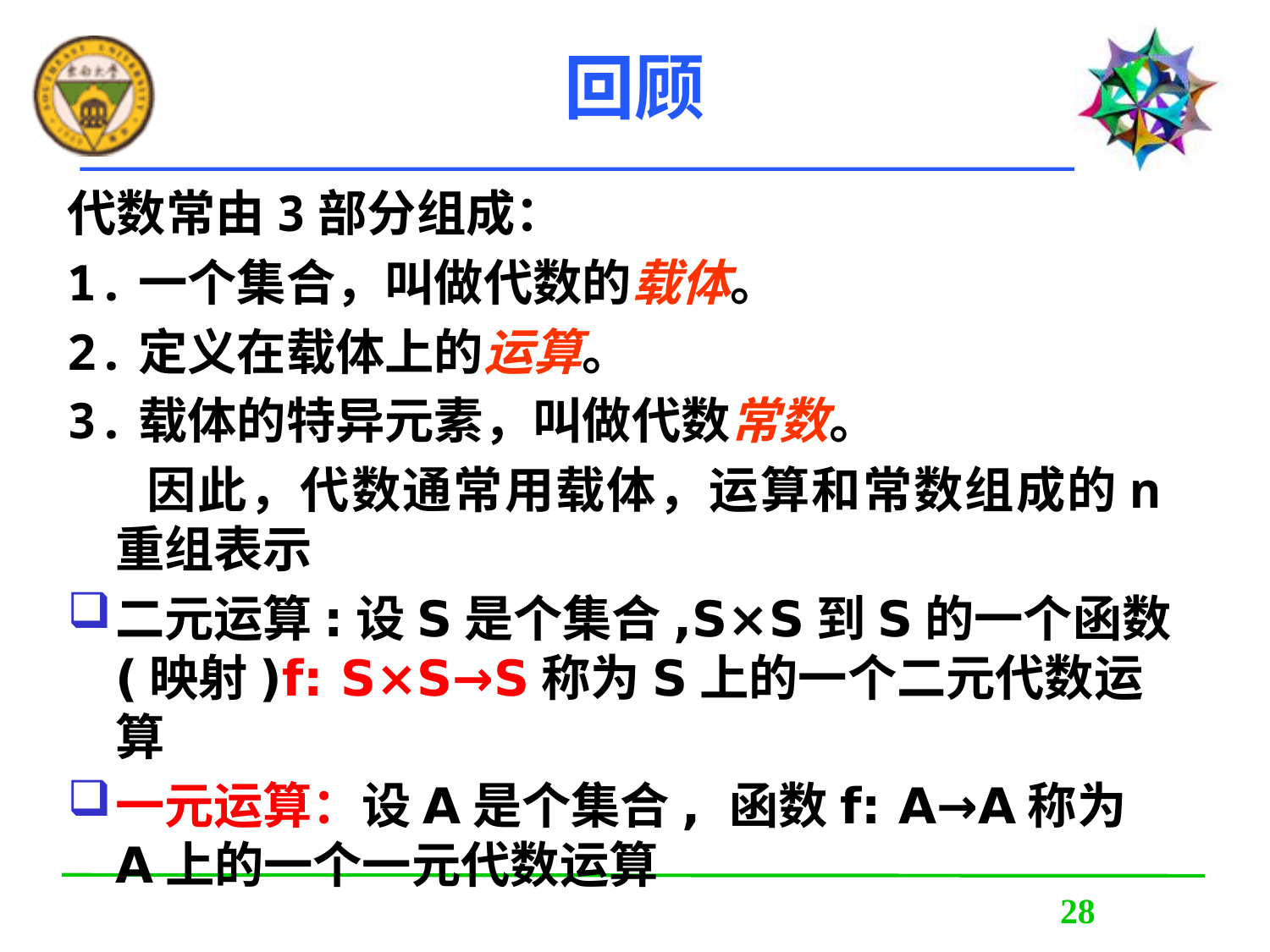

# 回顾
代数常由3部分组成：
1.一个集合，叫做代数的载体。
2.定义在载体上的运算。
3.载体的特异元素，叫做代数常数。
     因此，代数通常用载体，运算和常数组成的n重组表示
二元运算:设S是个集合,S×S到S的一个函数(映射)f: S×S→S称为S上的一个二元代数运算
一元运算：设A是个集合, 函数f: A→A称为A上的一个一元代数运算